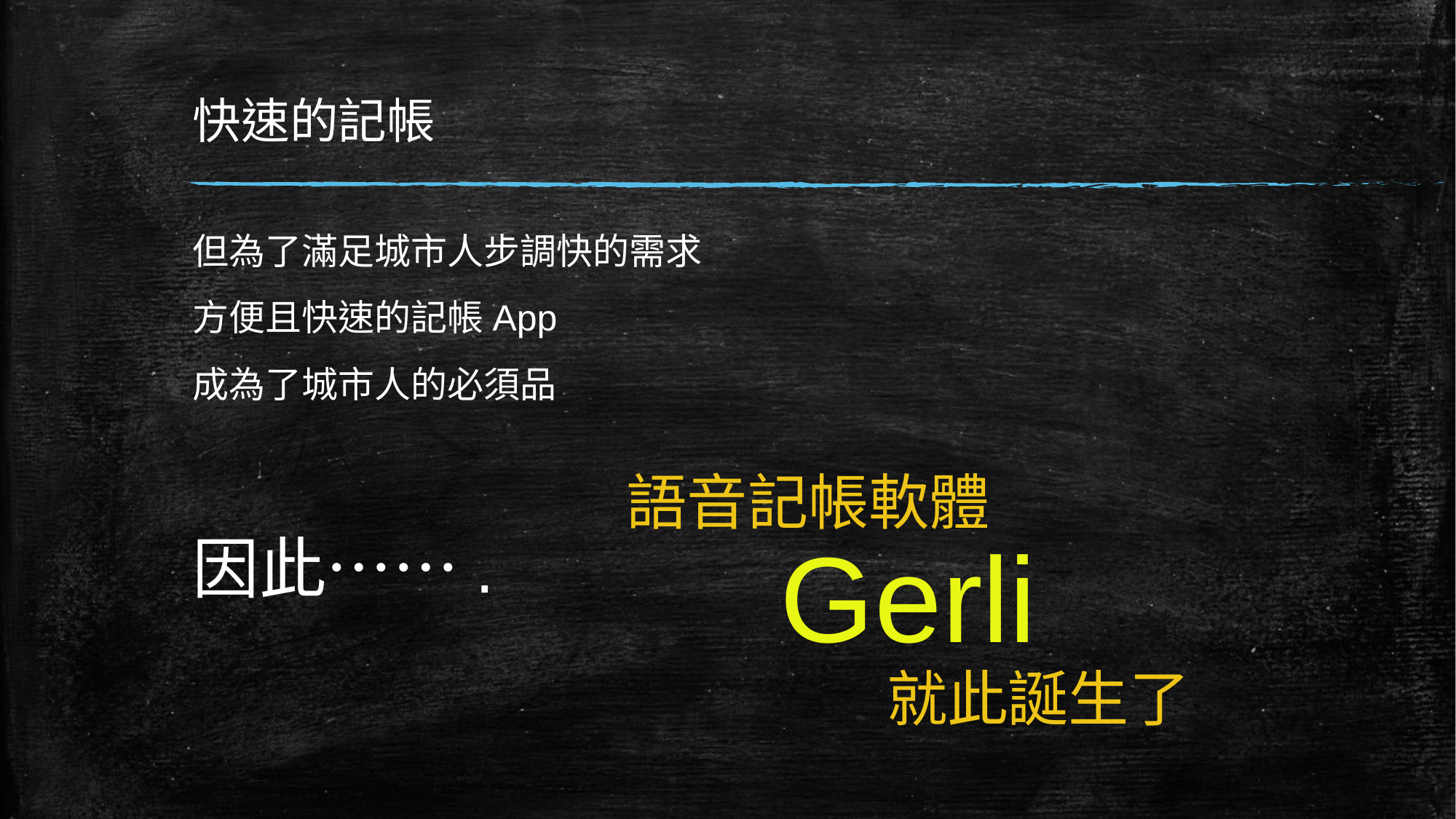

# 快速的記帳
但為了滿足城市人步調快的需求
方便且快速的記帳App
成為了城市人的必須品
語音記帳軟體
Gerli
就此誕生了
因此…….